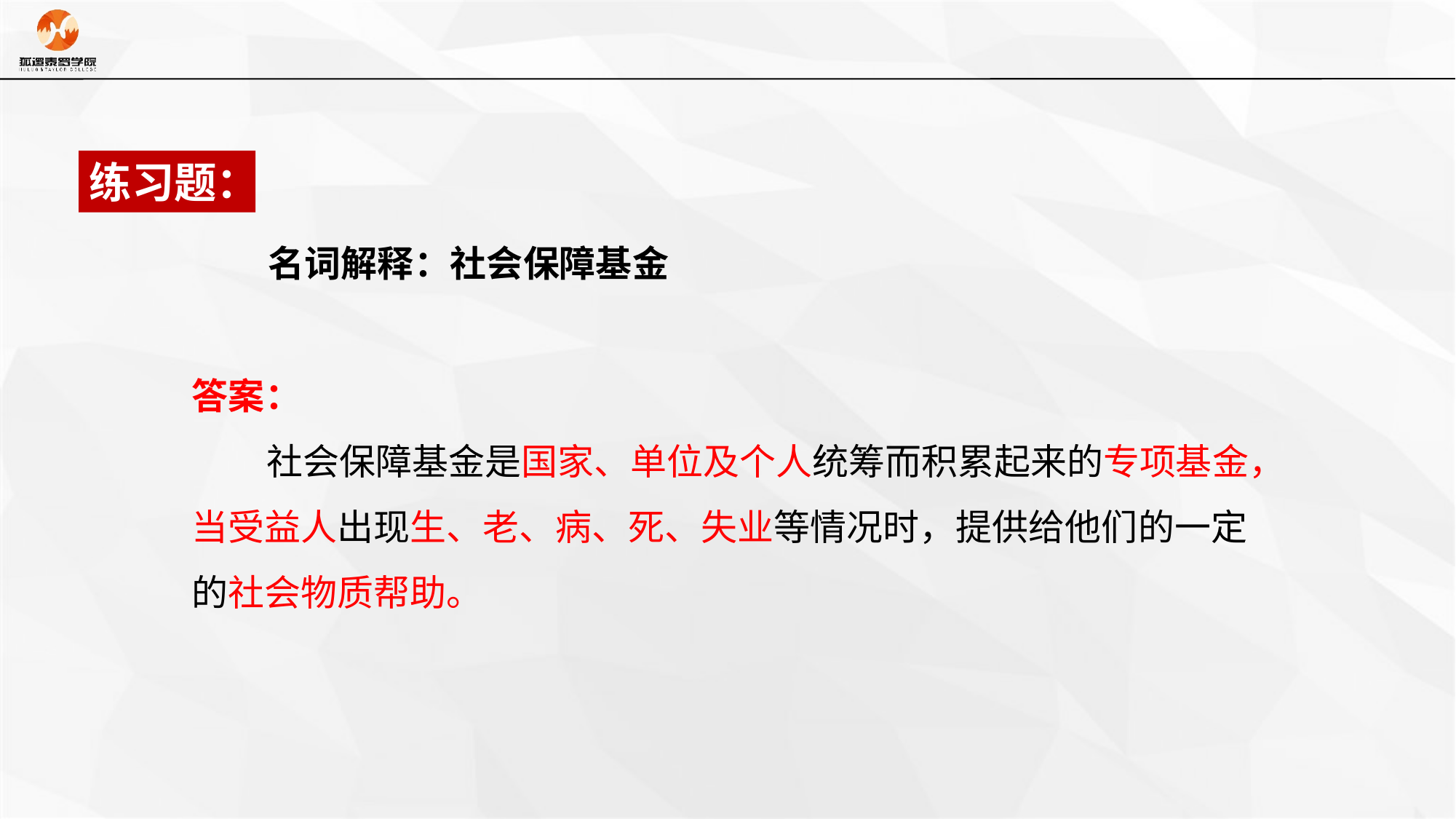

练习题：
名词解释：社会保障基金
答案：
        社会保障基金是国家、单位及个人统筹而积累起来的专项基金，当受益人出现生、老、病、死、失业等情况时，提供给他们的一定的社会物质帮助。